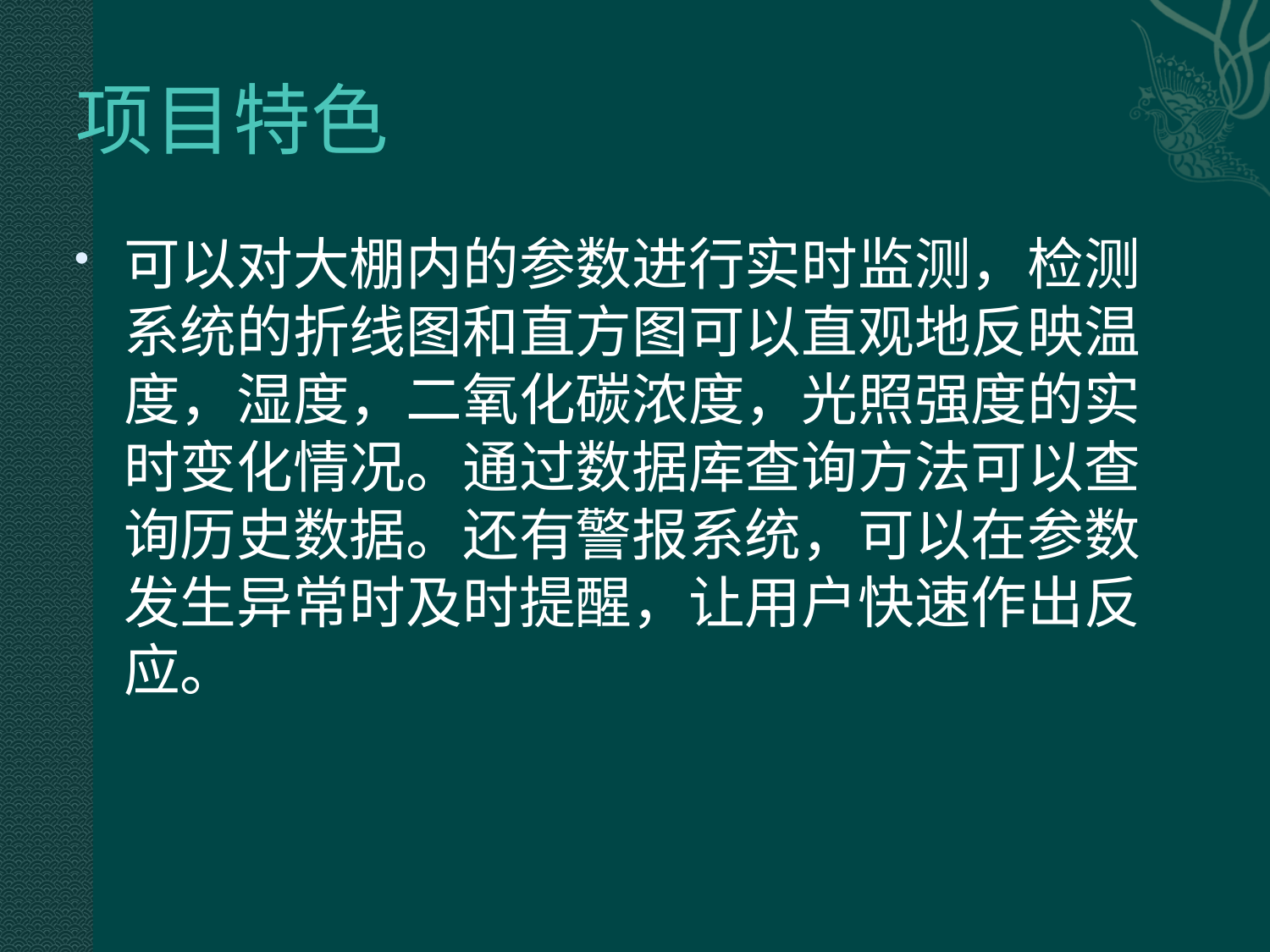

# 项目特色
可以对大棚内的参数进行实时监测，检测系统的折线图和直方图可以直观地反映温度，湿度，二氧化碳浓度，光照强度的实时变化情况。通过数据库查询方法可以查询历史数据。还有警报系统，可以在参数发生异常时及时提醒，让用户快速作出反应。